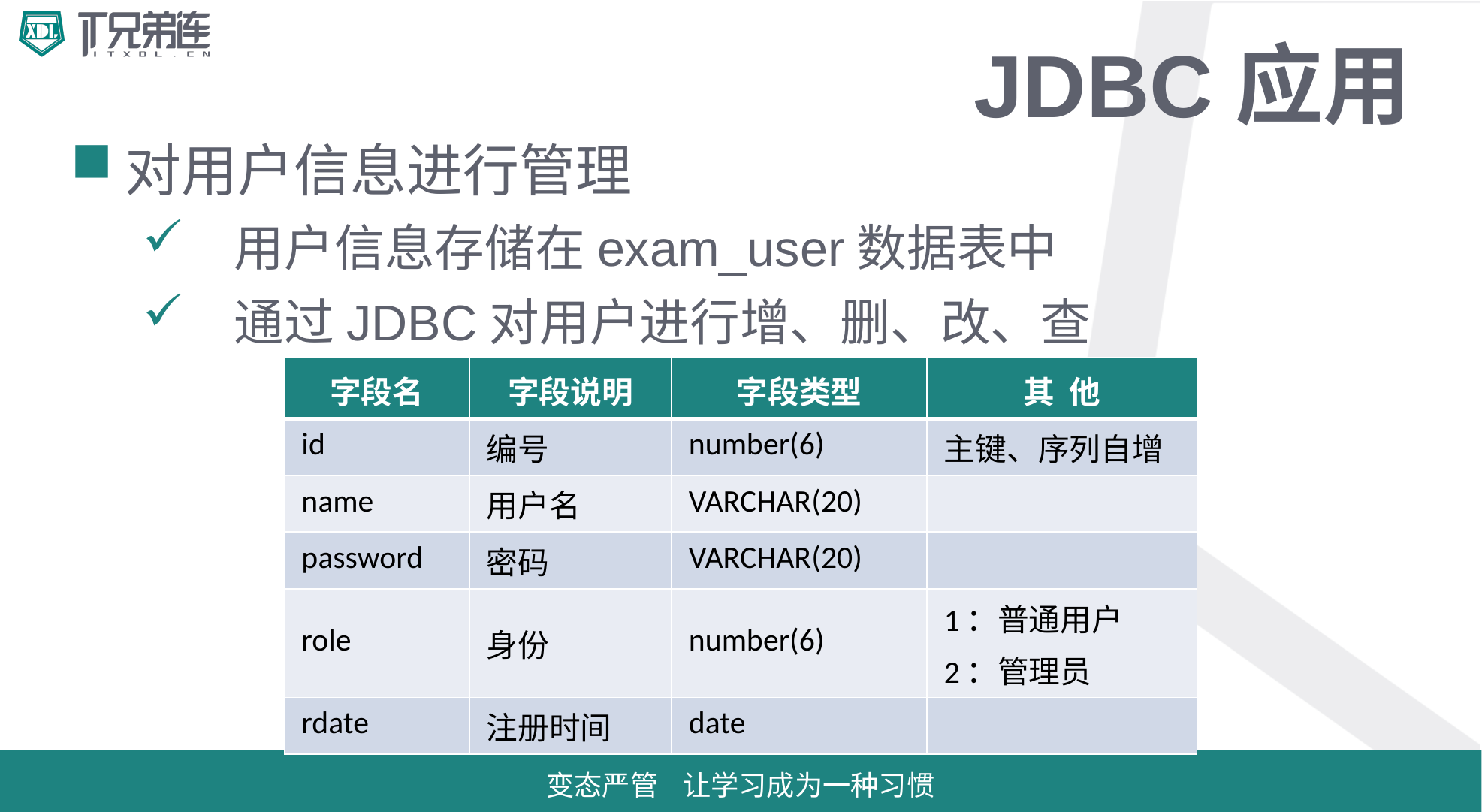

# JDBC应用
对用户信息进行管理
用户信息存储在exam_user数据表中
通过JDBC对用户进行增、删、改、查
| 字段名 | 字段说明 | 字段类型 | 其 他 |
| --- | --- | --- | --- |
| id | 编号 | number(6) | 主键、序列自增 |
| name | 用户名 | VARCHAR(20) |  |
| password | 密码 | VARCHAR(20) |  |
| role | 身份 | number(6) | 1：普通用户 2：管理员 |
| rdate | 注册时间 | date |  |